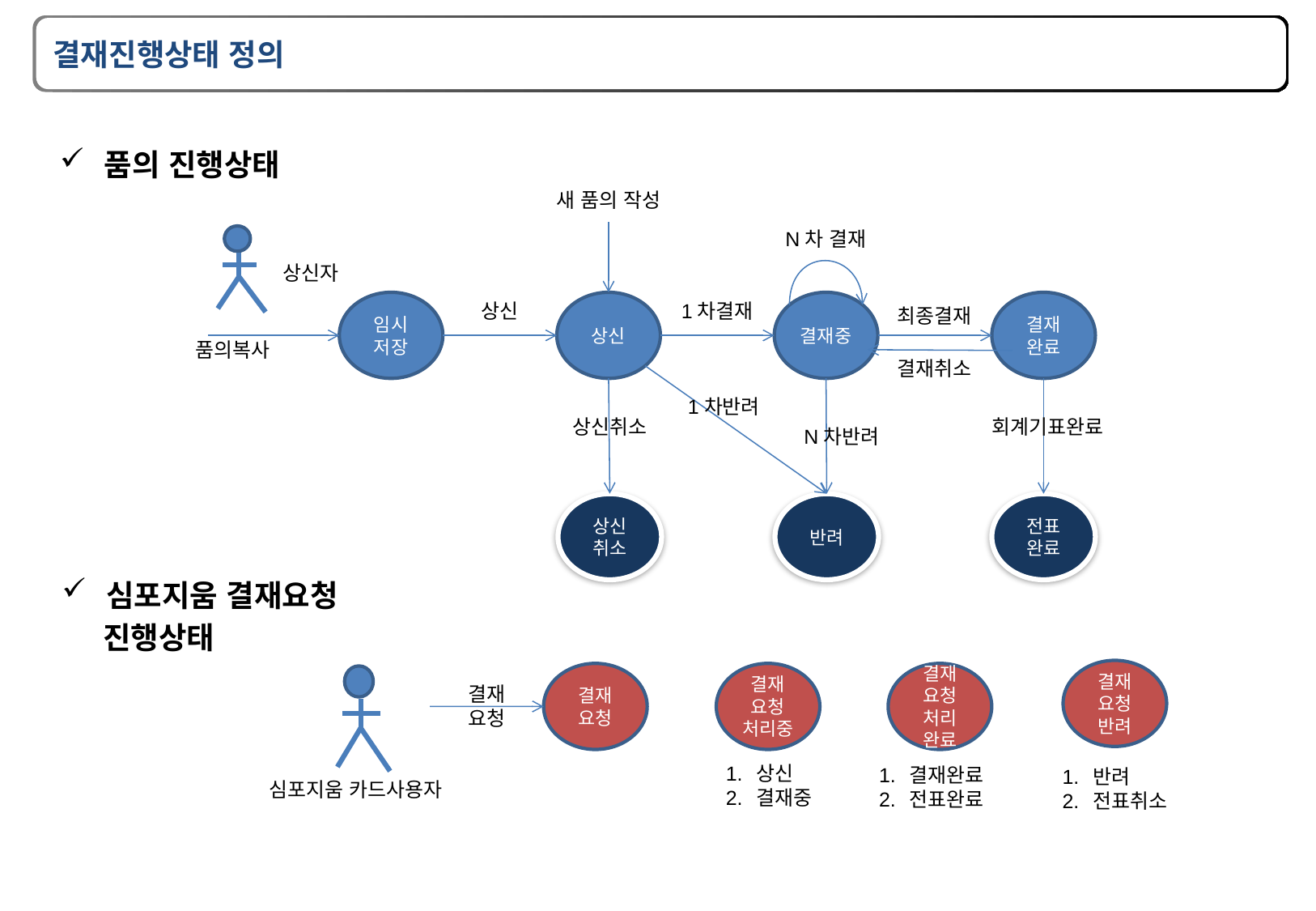

결재진행상태 정의
 품의 진행상태
새 품의 작성
N차 결재

상신자
임시
저장
상신
상신
1차결재
결재중
결재
완료
최종결재
품의복사
결재취소
1차반려
상신취소
회계기표완료
N차반려
상신
취소
반려
전표
완료
 심포지움 결재요청
    진행상태
결재
요청
반려
결재
요청
결재
요청
처리중
결재
요청
처리
완료

결재요청
상신
결재중
결재완료
전표완료
반려
전표취소
심포지움 카드사용자